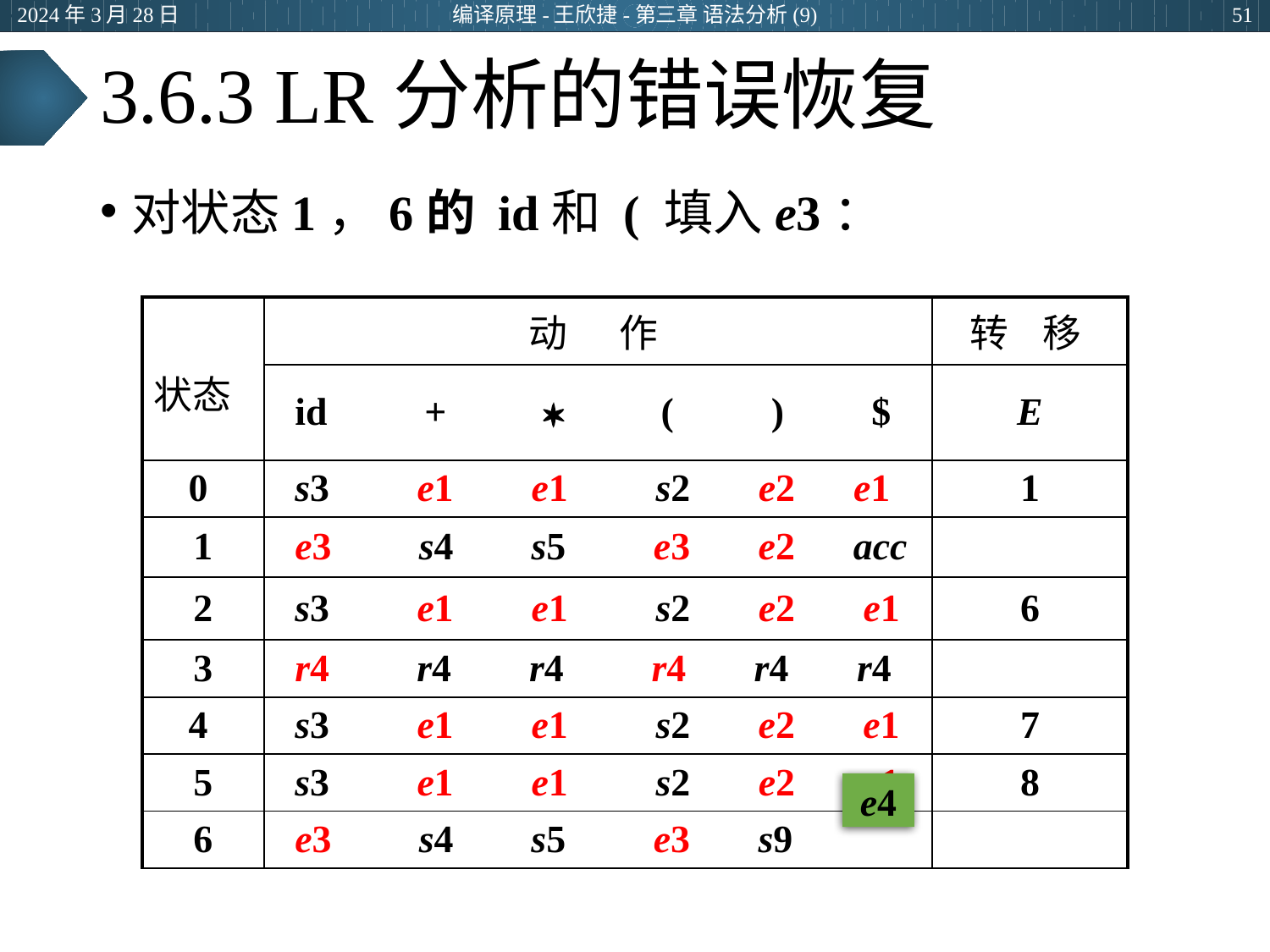

2024年3月28日
编译原理-王欣捷-第三章 语法分析(9)
51
# 3.6.3 LR分析的错误恢复
对状态1，6的 id和 ( 填入e3：

| 状态 | 动 作 | 转 移 |
| --- | --- | --- |
|  | id + ∗ ( ) $ | E |
| 0 | s3 e1 e1 s2 e2 e1 | 1 |
| 1 | e3 s4 s5 e3 e2 acc |  |
| 2 | s3 e1 e1 s2 e2 e1 | 6 |
| 3 | r4 r4 r4 r4 r4 r4 |  |
| 4 | s3 e1 e1 s2 e2 e1 | 7 |
| 5 | s3 e1 e1 s2 e2 e1 | 8 |
| 6 | e3 s4 s5 e3 s9 |  |
e4